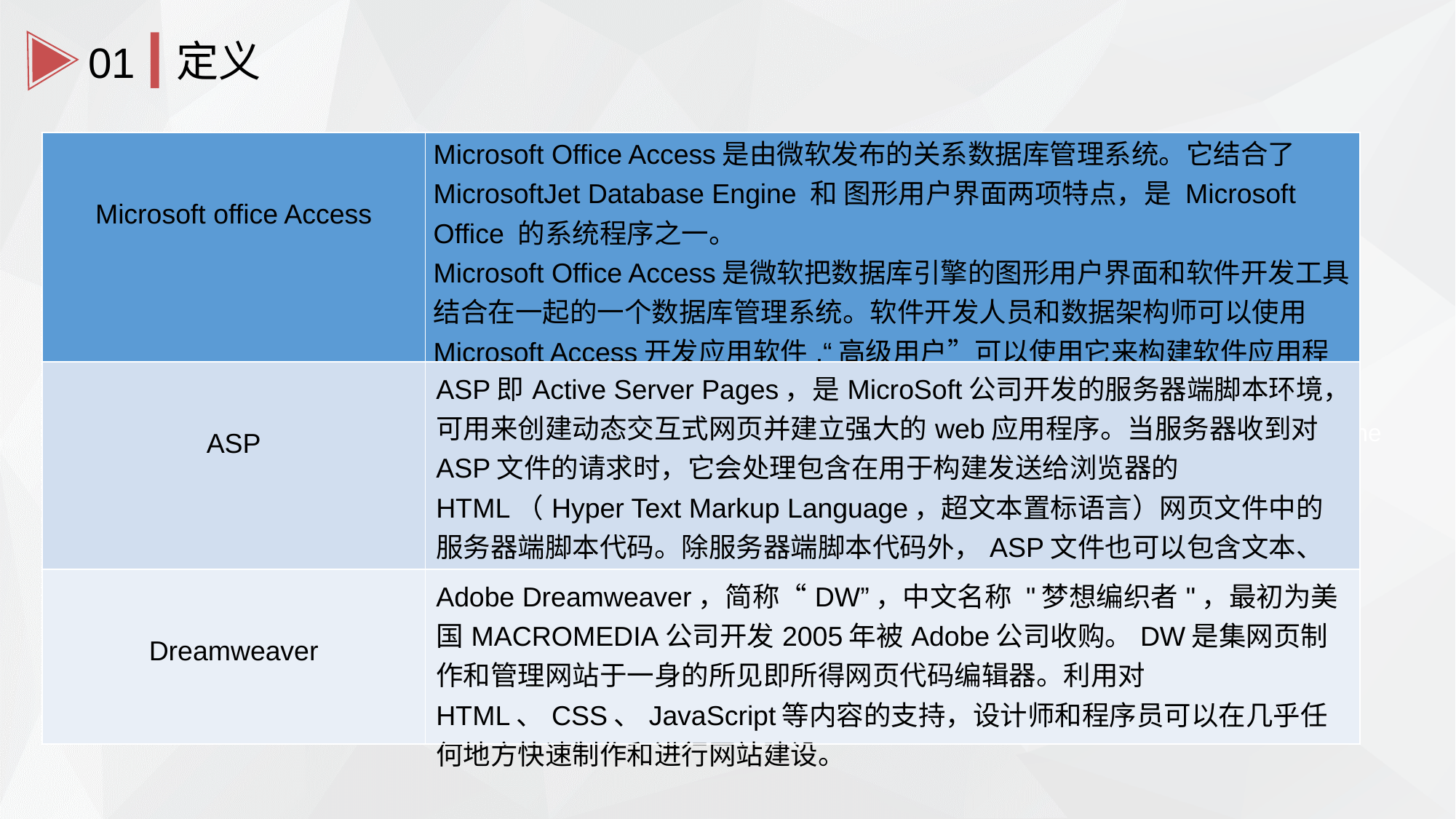

定义
01

| Microsoft office Access | Microsoft Office Access是由微软发布的关系数据库管理系统。它结合了 MicrosoftJet Database Engine 和 图形用户界面两项特点，是 Microsoft Office 的系统程序之一。 Microsoft Office Access是微软把数据库引擎的图形用户界面和软件开发工具结合在一起的一个数据库管理系统。软件开发人员和数据架构师可以使用Microsoft Access开发应用软件,“高级用户”可以使用它来构建软件应用程序。 |
| --- | --- |
| ASP | ASP即Active Server Pages，是MicroSoft公司开发的服务器端脚本环境，可用来创建动态交互式网页并建立强大的web应用程序。当服务器收到对ASP文件的请求时，它会处理包含在用于构建发送给浏览器的HTML（Hyper Text Markup Language，超文本置标语言）网页文件中的服务器端脚本代码。除服务器端脚本代码外，ASP文件也可以包含文本、HTML（包括相关的客户端脚本）和com组件调用 |
| Dreamweaver | Adobe Dreamweaver，简称“DW”，中文名称 "梦想编织者"，最初为美国MACROMEDIA公司开发2005年被Adobe公司收购。DW是集网页制作和管理网站于一身的所见即所得网页代码编辑器。利用对 HTML、CSS、JavaScript等内容的支持，设计师和程序员可以在几乎任何地方快速制作和进行网站建设。 |
The quick brown fox jumps over the lazy dog.